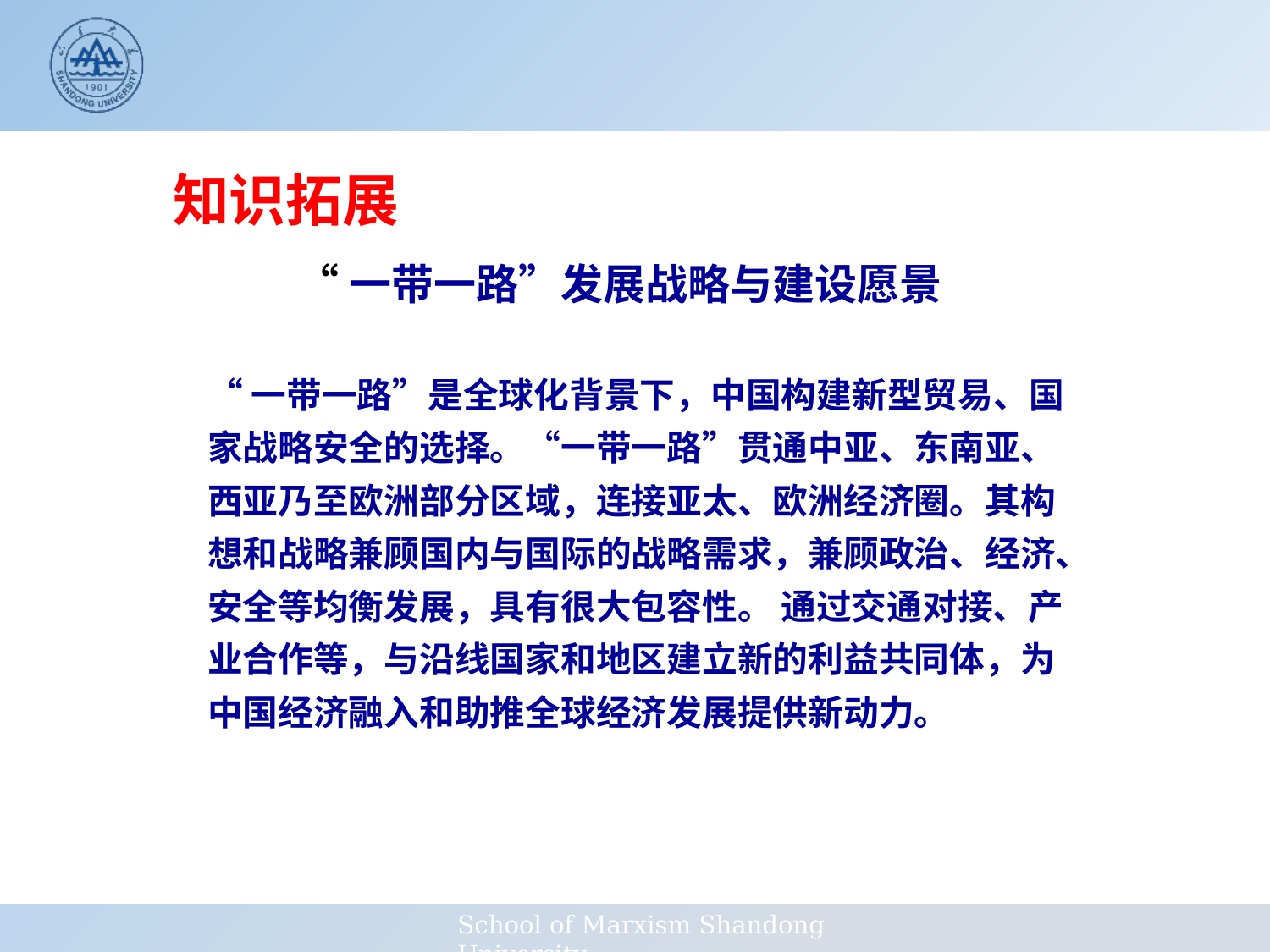

知识拓展
“一带一路”发展战略与建设愿景
“一带一路”是全球化背景下，中国构建新型贸易、国家战略安全的选择。“一带一路”贯通中亚、东南亚、西亚乃至欧洲部分区域，连接亚太、欧洲经济圈。其构想和战略兼顾国内与国际的战略需求，兼顾政治、经济、安全等均衡发展，具有很大包容性。 通过交通对接、产业合作等，与沿线国家和地区建立新的利益共同体，为中国经济融入和助推全球经济发展提供新动力。